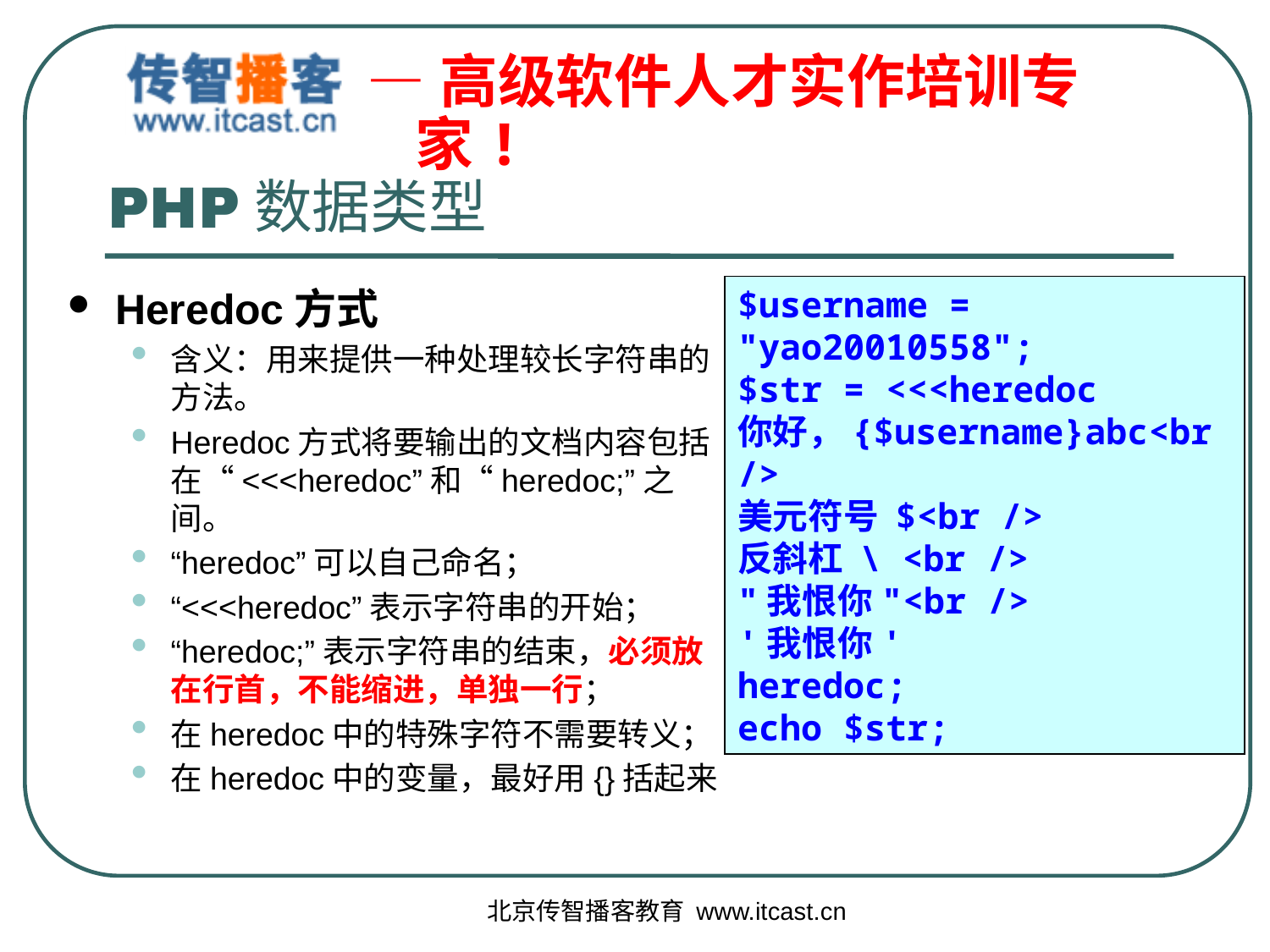

# PHP数据类型
Heredoc方式
含义：用来提供一种处理较长字符串的方法。
Heredoc方式将要输出的文档内容包括在“<<<heredoc”和“heredoc;”之间。
“heredoc”可以自己命名；
“<<<heredoc”表示字符串的开始；
“heredoc;”表示字符串的结束，必须放在行首，不能缩进，单独一行；
在heredoc中的特殊字符不需要转义；
在heredoc中的变量，最好用{}括起来

$username = "yao20010558";
$str = <<<heredoc
你好，{$username}abc<br />
美元符号 $<br />
反斜杠 \ <br />
"我恨你"<br />
'我恨你'
heredoc;
echo $str;